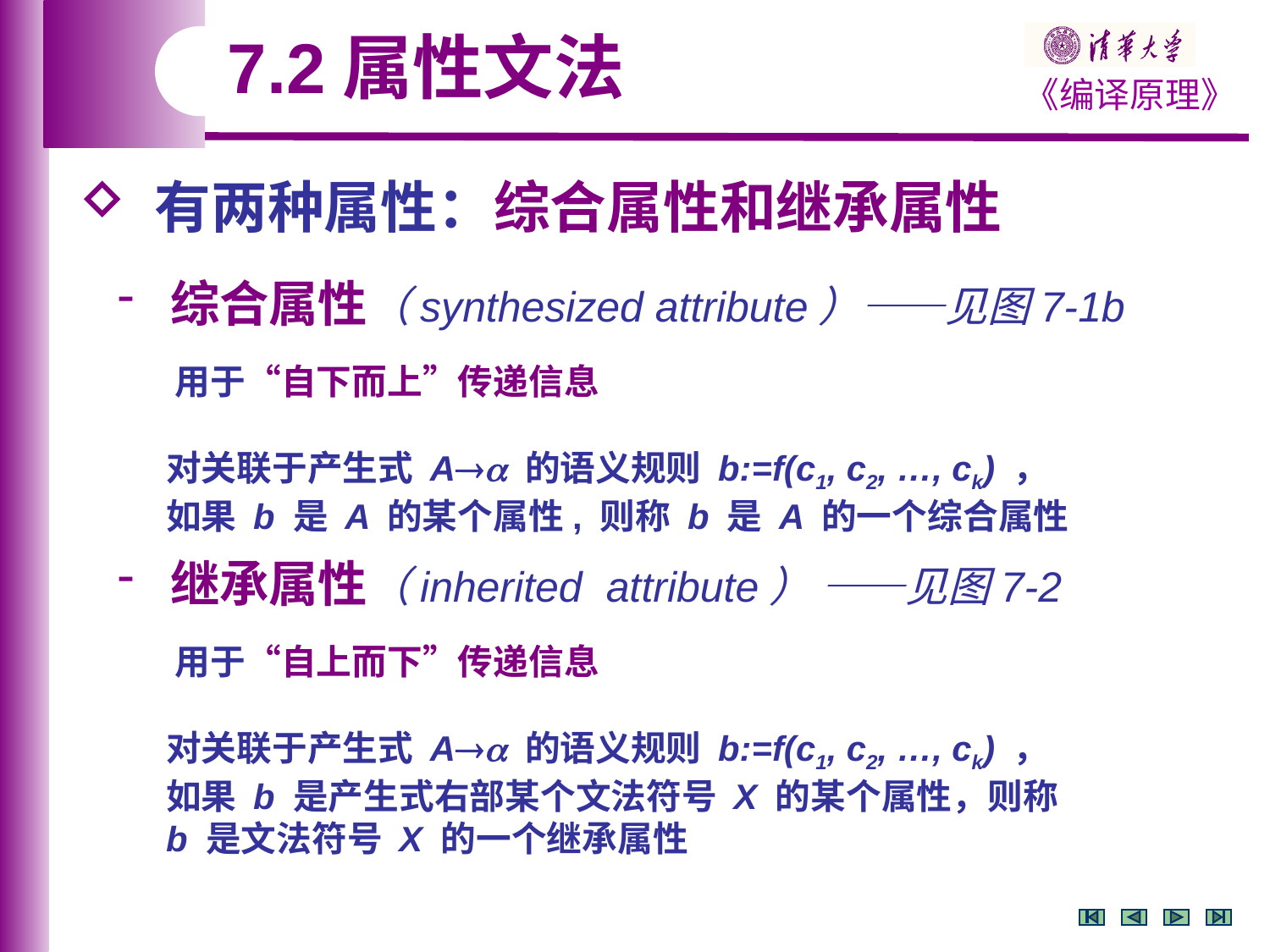

7.2属性文法
 有两种属性：综合属性和继承属性
 综合属性（synthesized attribute）——见图7-1b

     用于“自下而上”传递信息

     对关联于产生式 A→α 的语义规则 b:=f(c1, c2, …, ck) ，
     如果 b 是 A 的某个属性, 则称 b 是 A 的一个综合属性
 继承属性（inherited  attribute） ——见图7-2

     用于“自上而下”传递信息

     对关联于产生式 A→α 的语义规则 b:=f(c1, c2, …, ck) ，
     如果 b 是产生式右部某个文法符号 X 的某个属性，则称
     b 是文法符号 X 的一个继承属性